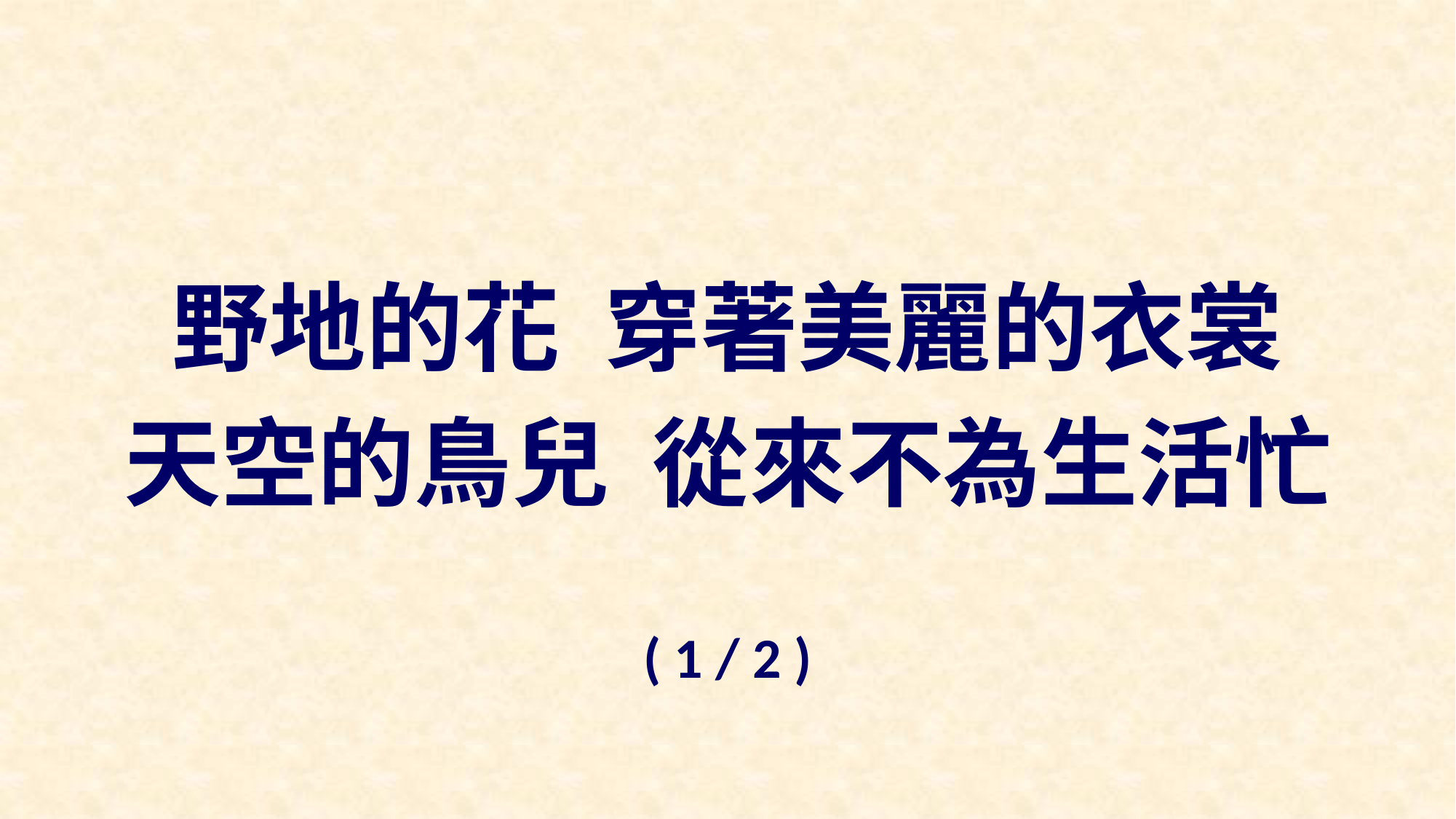

野地的花  穿著美麗的衣裳
天空的鳥兒  從來不為生活忙
( 1 / 2 )